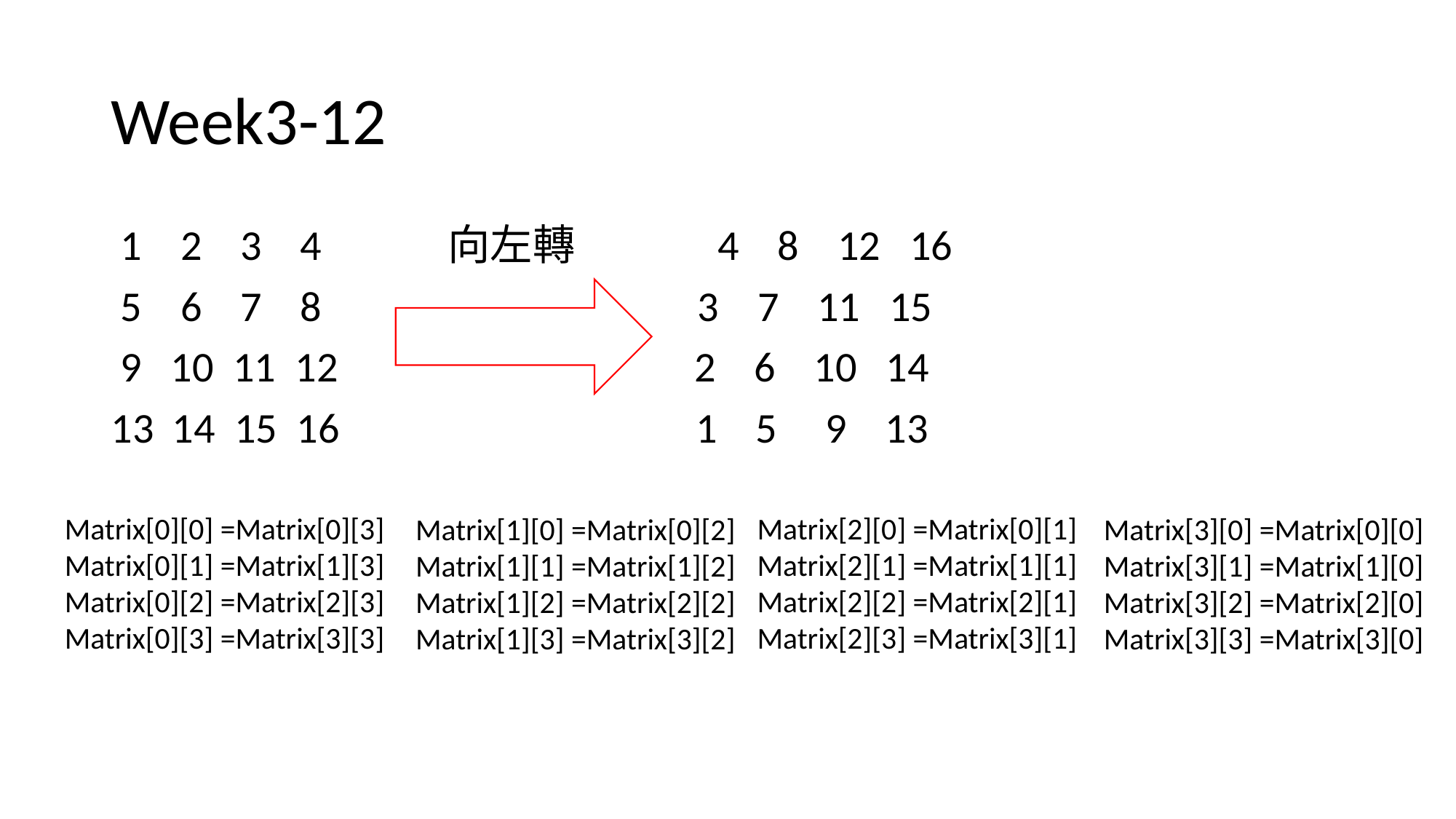

# Week3-12
 1    2    3    4            向左轉              4    8    12   16
 5    6    7    8                                       3    7    11   15
 9   10  11  12                                     2    6    10   14
14  15  16                                     1    5     9    13

Matrix[2][0] =Matrix[0][1]
Matrix[2][1] =Matrix[1][1]
Matrix[2][2] =Matrix[2][1]
Matrix[2][3] =Matrix[3][1]
Matrix[0][0] =Matrix[0][3]
Matrix[0][1] =Matrix[1][3]
Matrix[0][2] =Matrix[2][3]
Matrix[0][3] =Matrix[3][3]
Matrix[1][0] =Matrix[0][2]
Matrix[1][1] =Matrix[1][2]
Matrix[1][2] =Matrix[2][2]
Matrix[1][3] =Matrix[3][2]
Matrix[3][0] =Matrix[0][0]
Matrix[3][1] =Matrix[1][0]
Matrix[3][2] =Matrix[2][0]
Matrix[3][3] =Matrix[3][0]